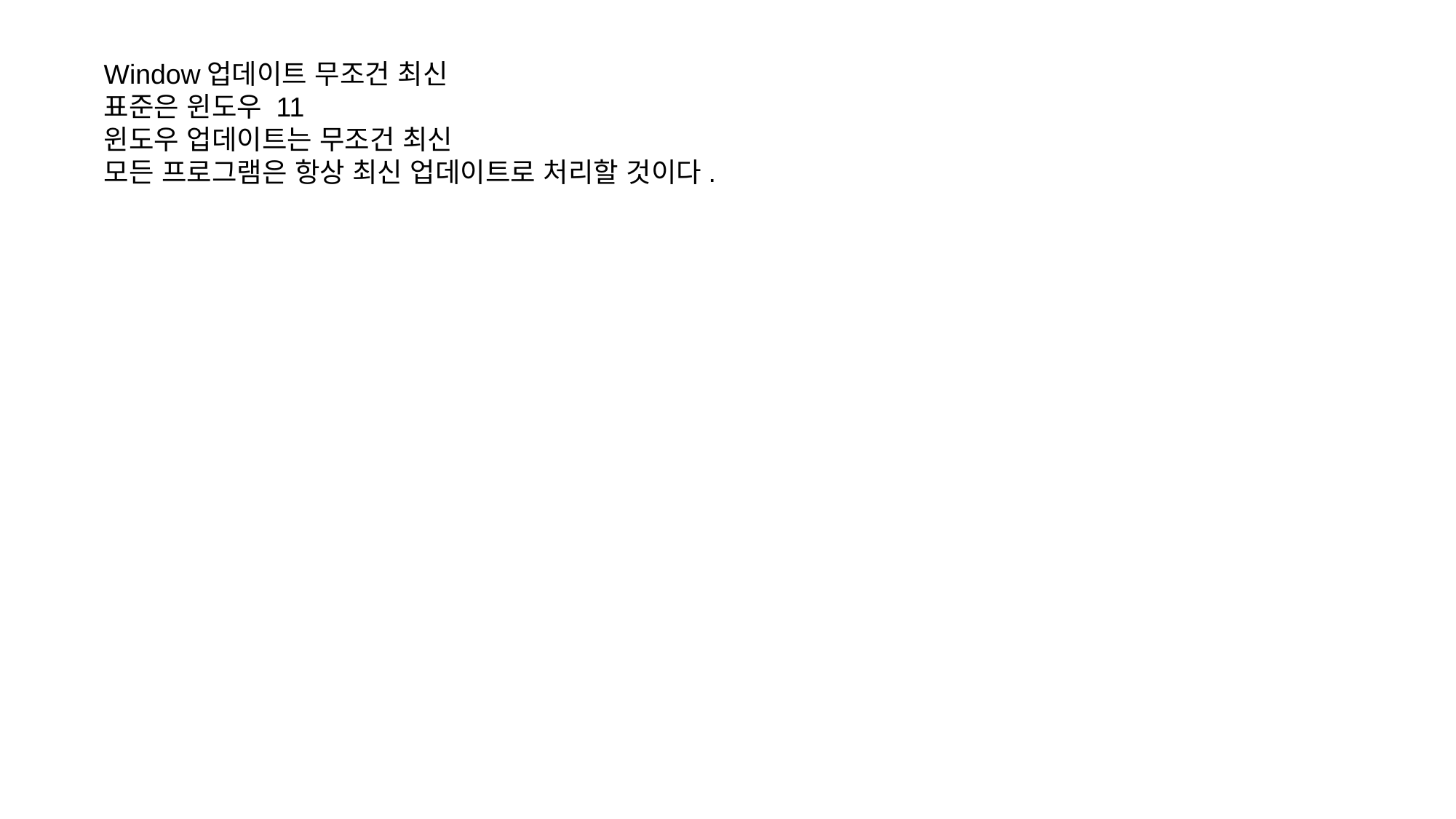

Window업데이트 무조건 최신
표준은 윈도우 11
윈도우 업데이트는 무조건 최신
모든 프로그램은 항상 최신 업데이트로 처리할 것이다.